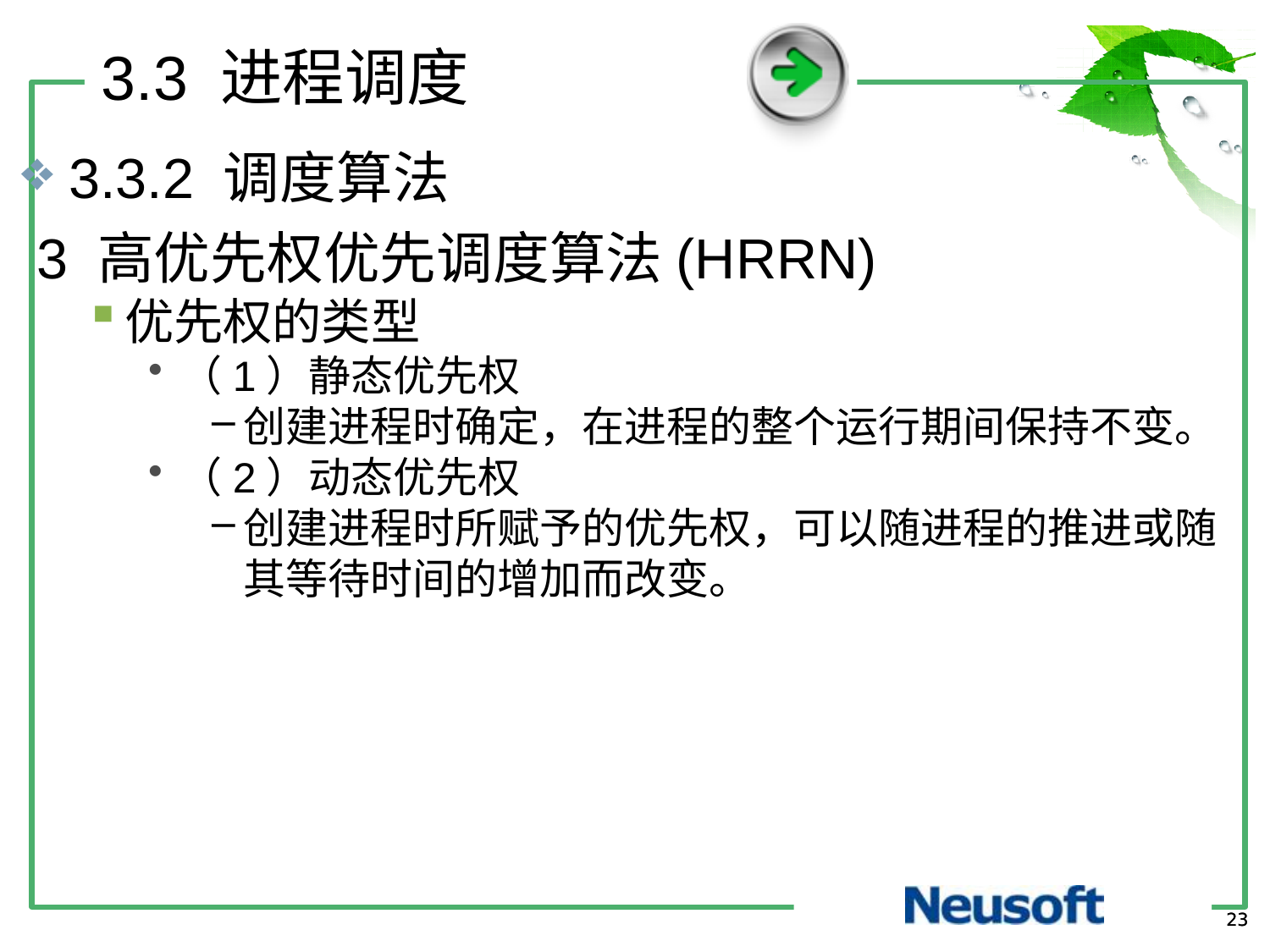

3.3 进程调度
3.3.2 调度算法
 3 高优先权优先调度算法(HRRN)
优先权的类型
（1）静态优先权
创建进程时确定，在进程的整个运行期间保持不变。
（2）动态优先权
创建进程时所赋予的优先权，可以随进程的推进或随其等待时间的增加而改变。
23
23